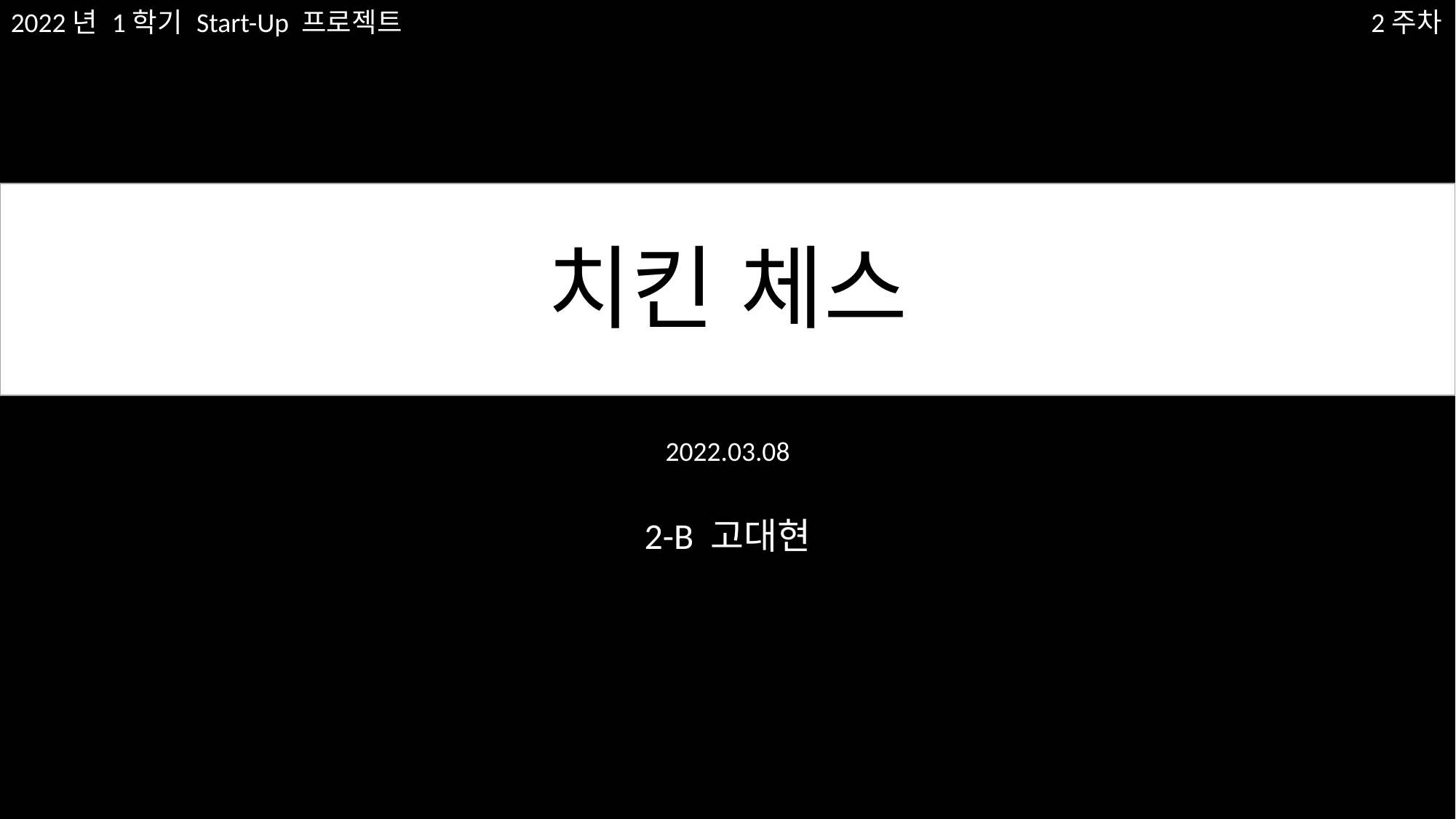

2022년 1학기 Start-Up 프로젝트
2주차

치킨 체스
2022.03.08
2-B 고대현